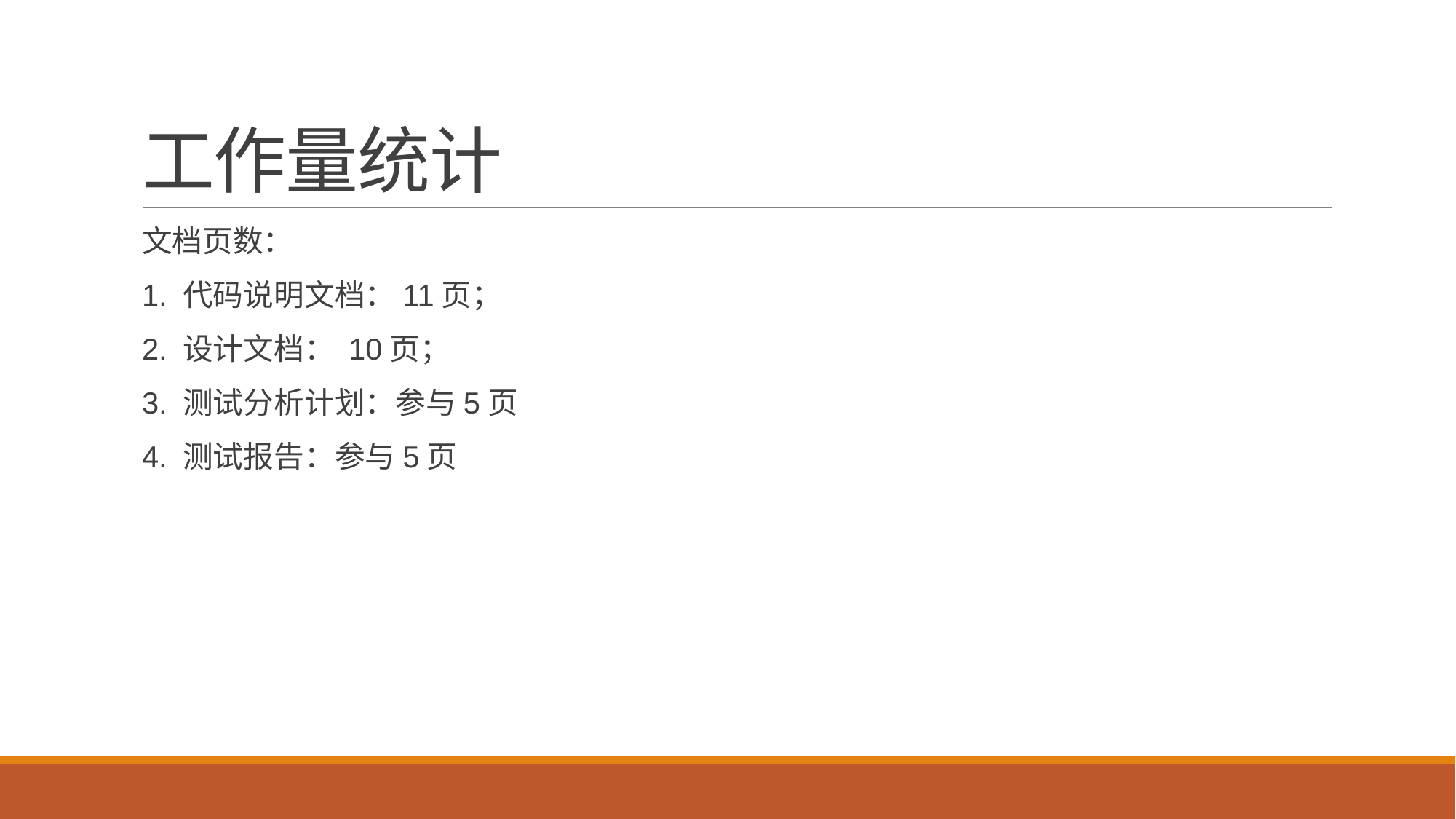

# 工作量统计
文档页数：
1. 代码说明文档：11页；
2. 设计文档： 10页；
3. 测试分析计划：参与5页
4. 测试报告：参与5页